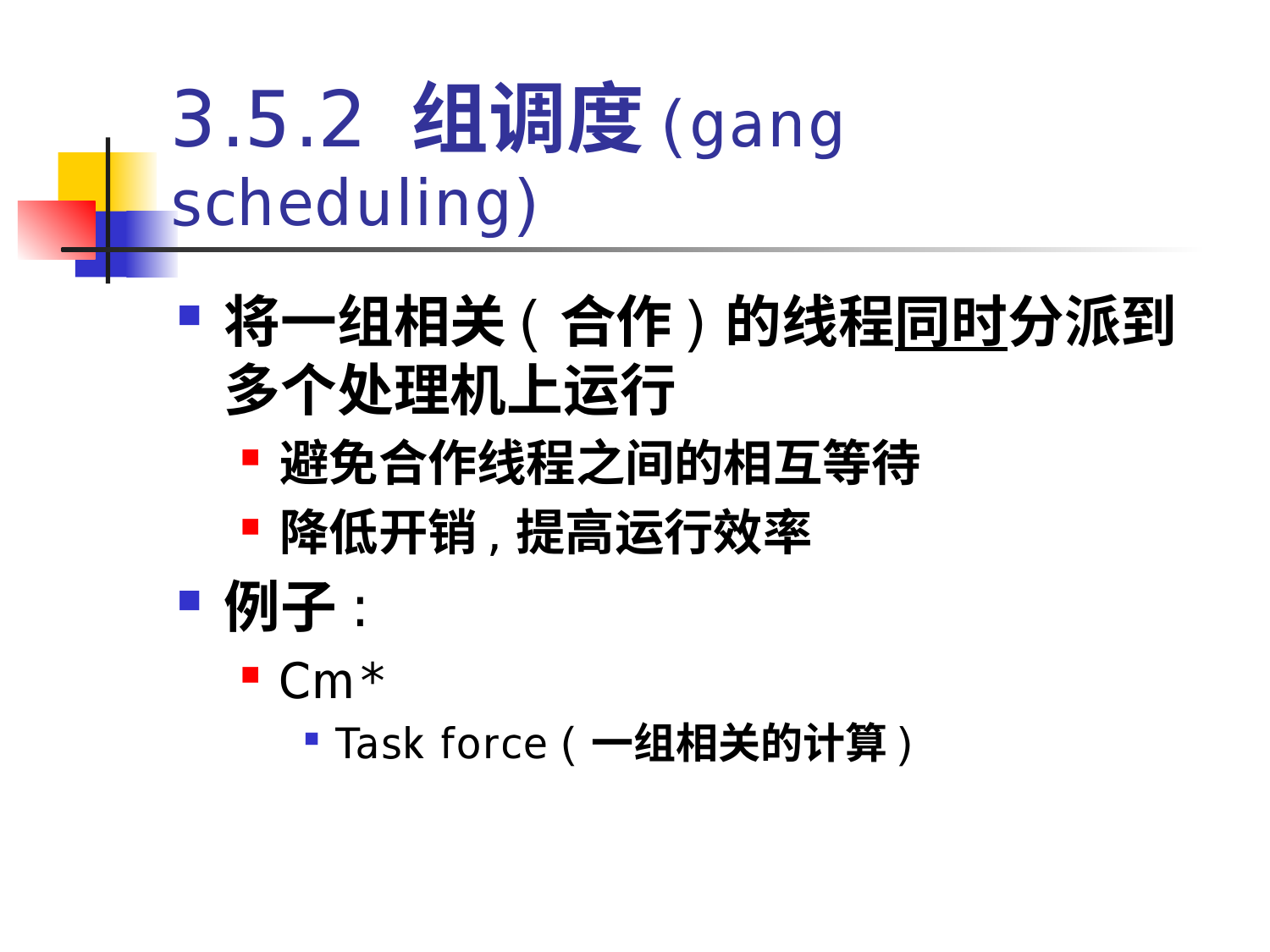

# 3.5.2 组调度(gang scheduling)
将一组相关(合作)的线程同时分派到多个处理机上运行
避免合作线程之间的相互等待
降低开销,提高运行效率
例子:
Cm*
Task force (一组相关的计算)